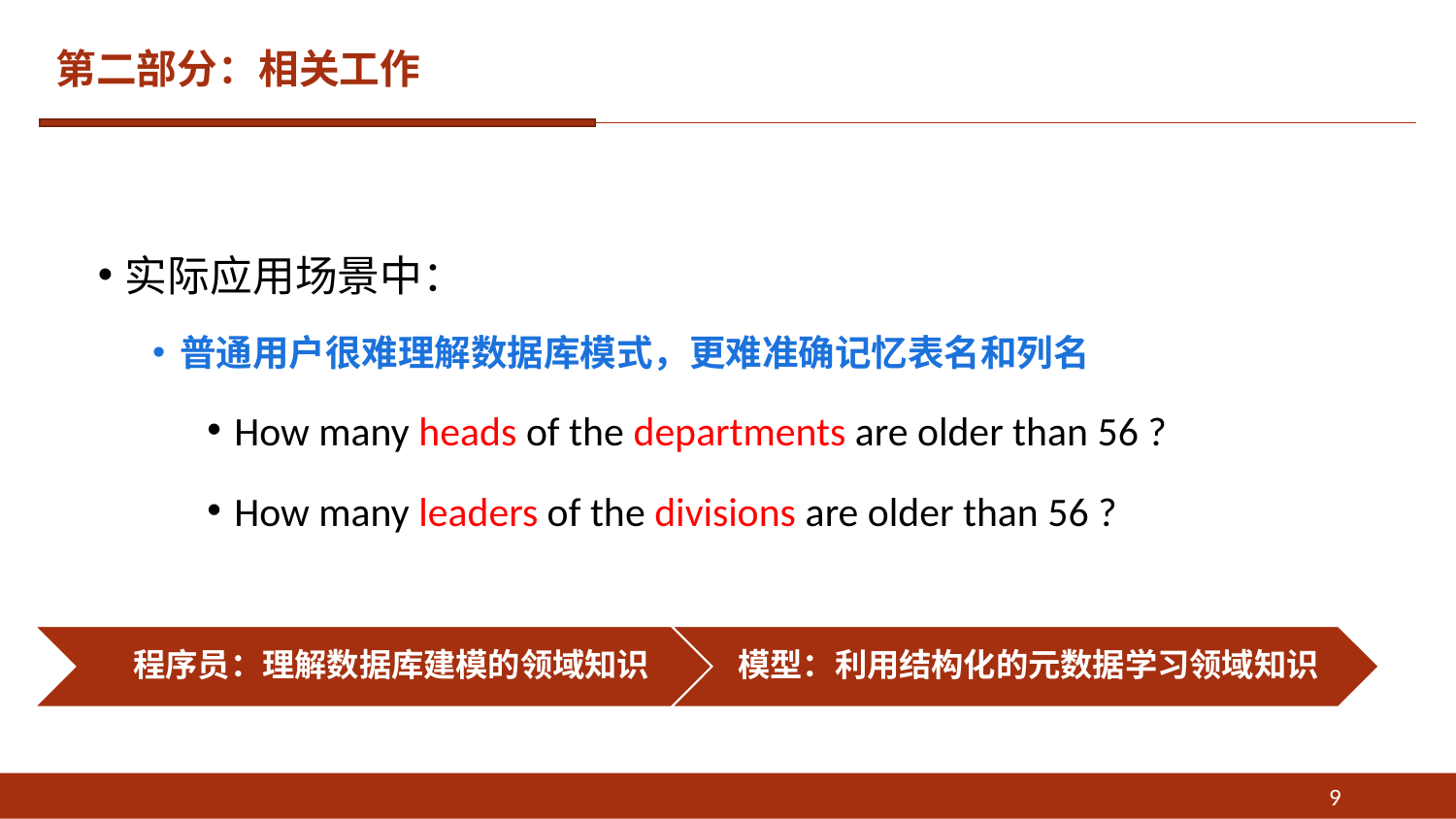

# 第二部分：相关工作
实际应用场景中：
普通用户很难理解数据库模式，更难准确记忆表名和列名
How many heads of the departments are older than 56 ?
How many leaders of the divisions are older than 56 ?

程序员：理解数据库建模的领域知识
模型：利用结构化的元数据学习领域知识
9